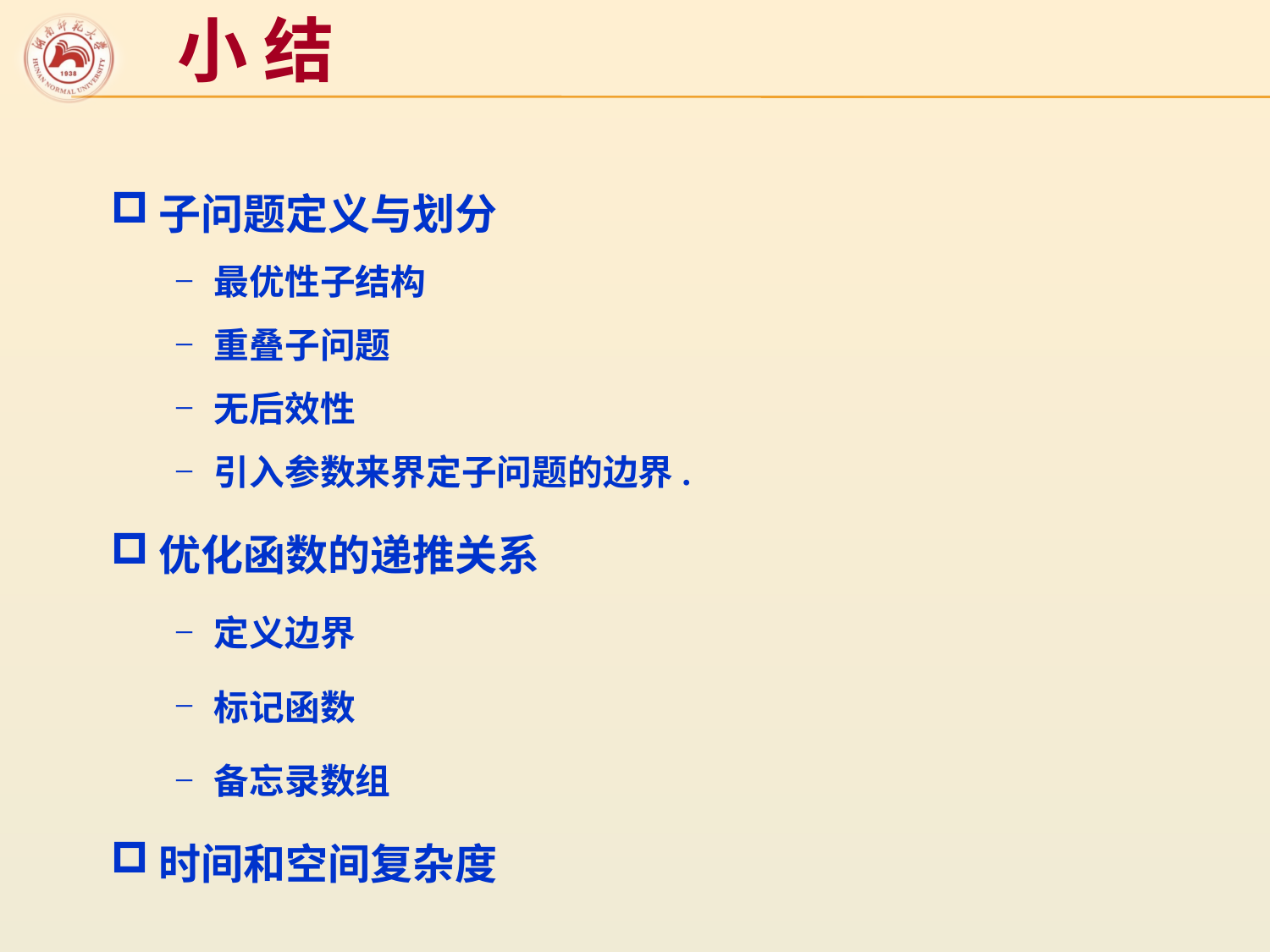

小 结
子问题定义与划分
最优性子结构
重叠子问题
无后效性
引入参数来界定子问题的边界.
优化函数的递推关系
定义边界
标记函数
备忘录数组
时间和空间复杂度